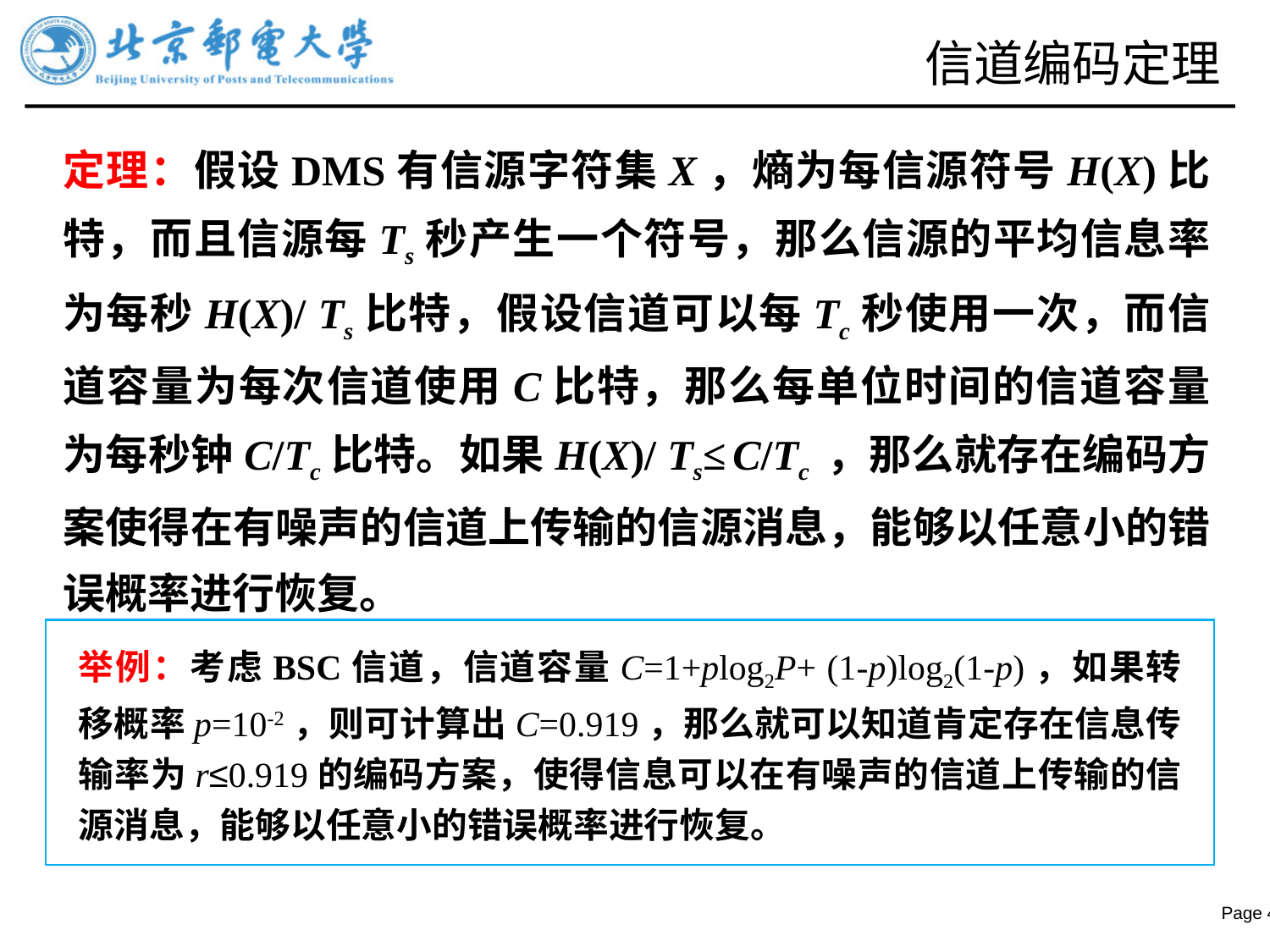

# 信道编码定理
定理：假设DMS有信源字符集X，熵为每信源符号H(X)比特，而且信源每Ts秒产生一个符号，那么信源的平均信息率为每秒H(X)/ Ts比特，假设信道可以每Tc秒使用一次，而信道容量为每次信道使用C比特，那么每单位时间的信道容量为每秒钟C/Tc比特。如果H(X)/ Ts≤ C/Tc ，那么就存在编码方案使得在有噪声的信道上传输的信源消息，能够以任意小的错误概率进行恢复。

举例：考虑BSC信道，信道容量C=1+plog2P+ (1-p)log2(1-p)，如果转移概率p=10-2，则可计算出C=0.919，那么就可以知道肯定存在信息传输率为r≤0.919的编码方案，使得信息可以在有噪声的信道上传输的信源消息，能够以任意小的错误概率进行恢复。